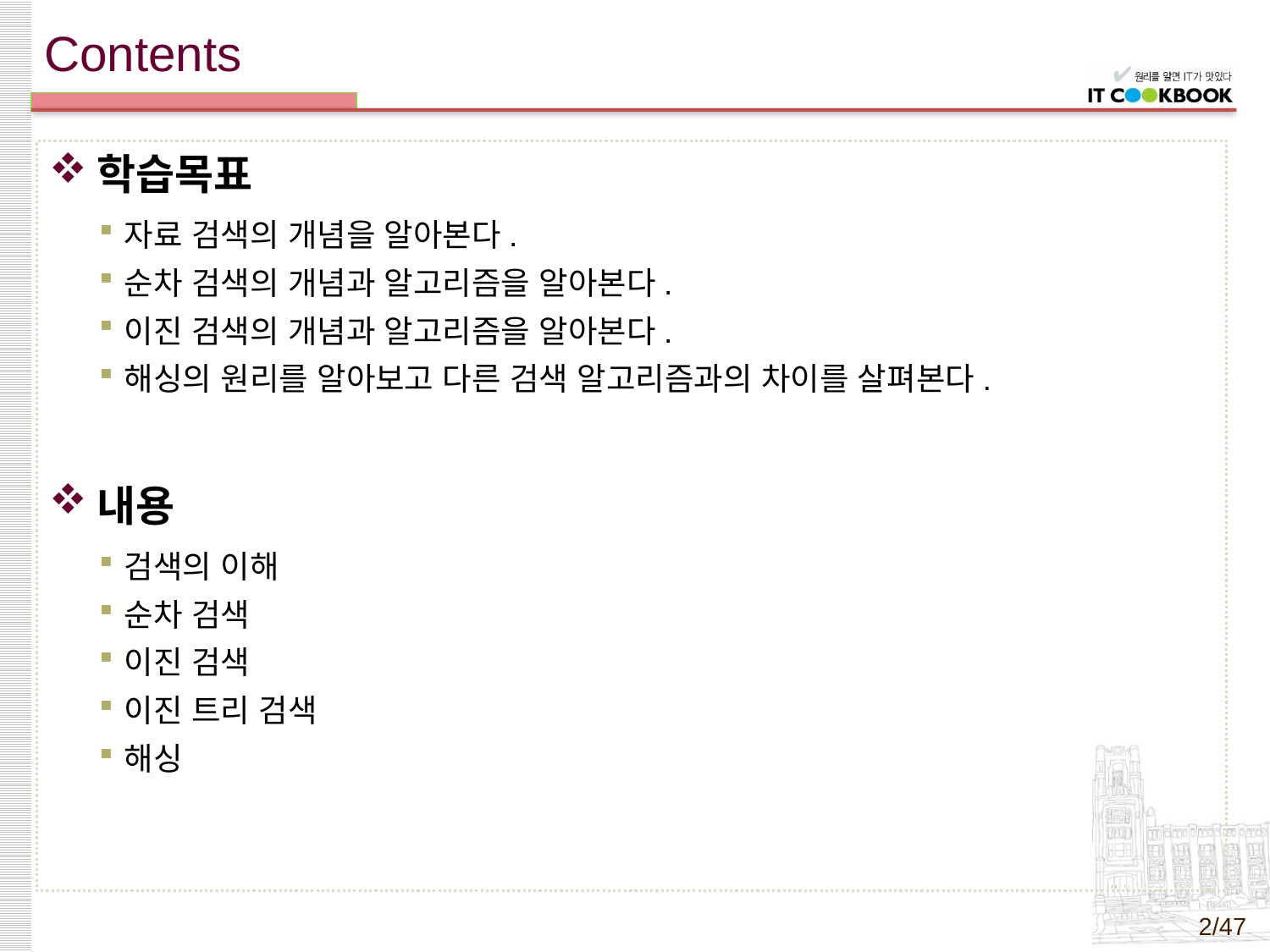

학습목표
자료 검색의 개념을 알아본다.
순차 검색의 개념과 알고리즘을 알아본다.
이진 검색의 개념과 알고리즘을 알아본다.
해싱의 원리를 알아보고 다른 검색 알고리즘과의 차이를 살펴본다.

내용
검색의 이해
순차 검색
이진 검색
이진 트리 검색
해싱